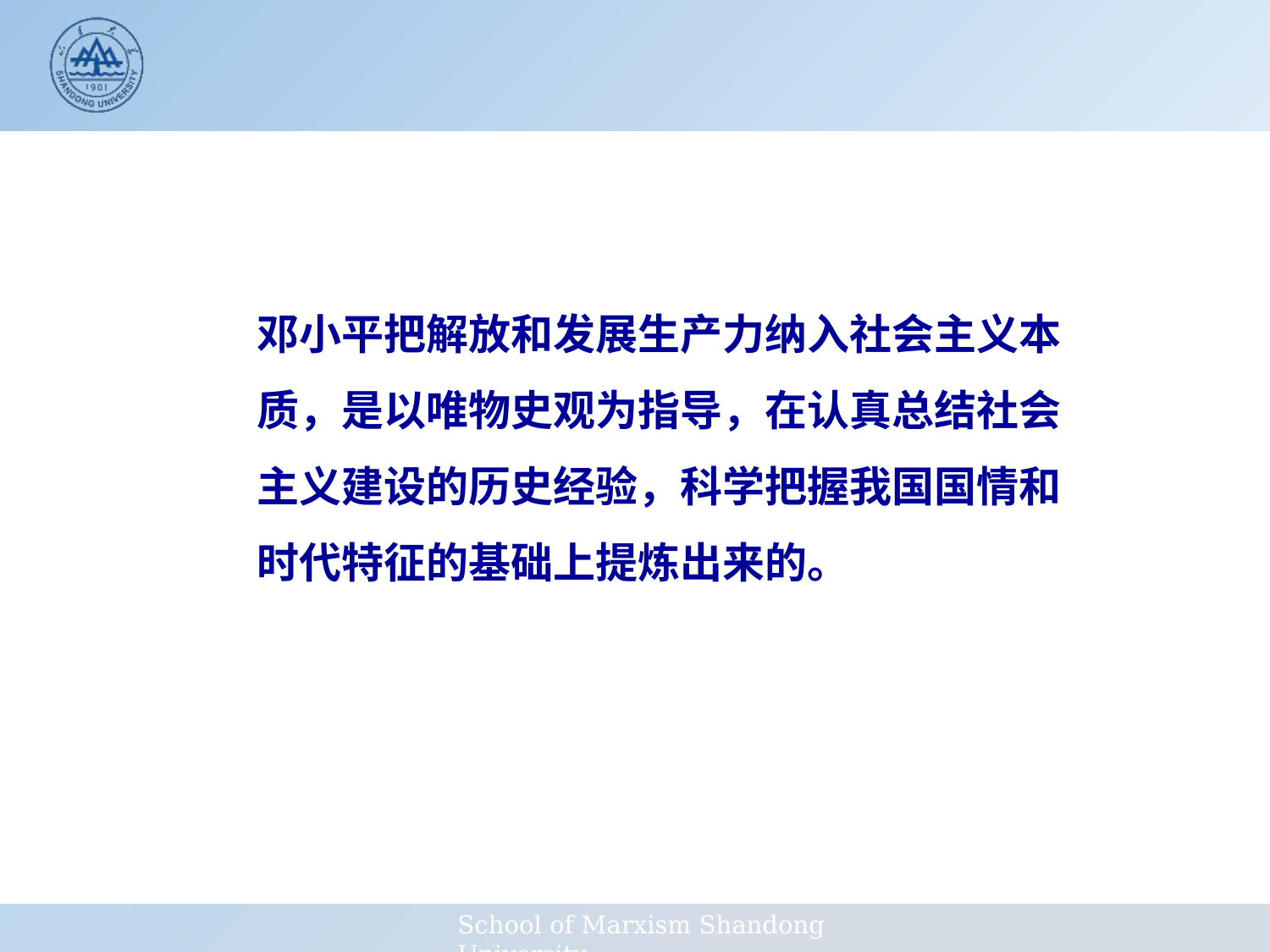

邓小平把解放和发展生产力纳入社会主义本质，是以唯物史观为指导，在认真总结社会主义建设的历史经验，科学把握我国国情和时代特征的基础上提炼出来的。